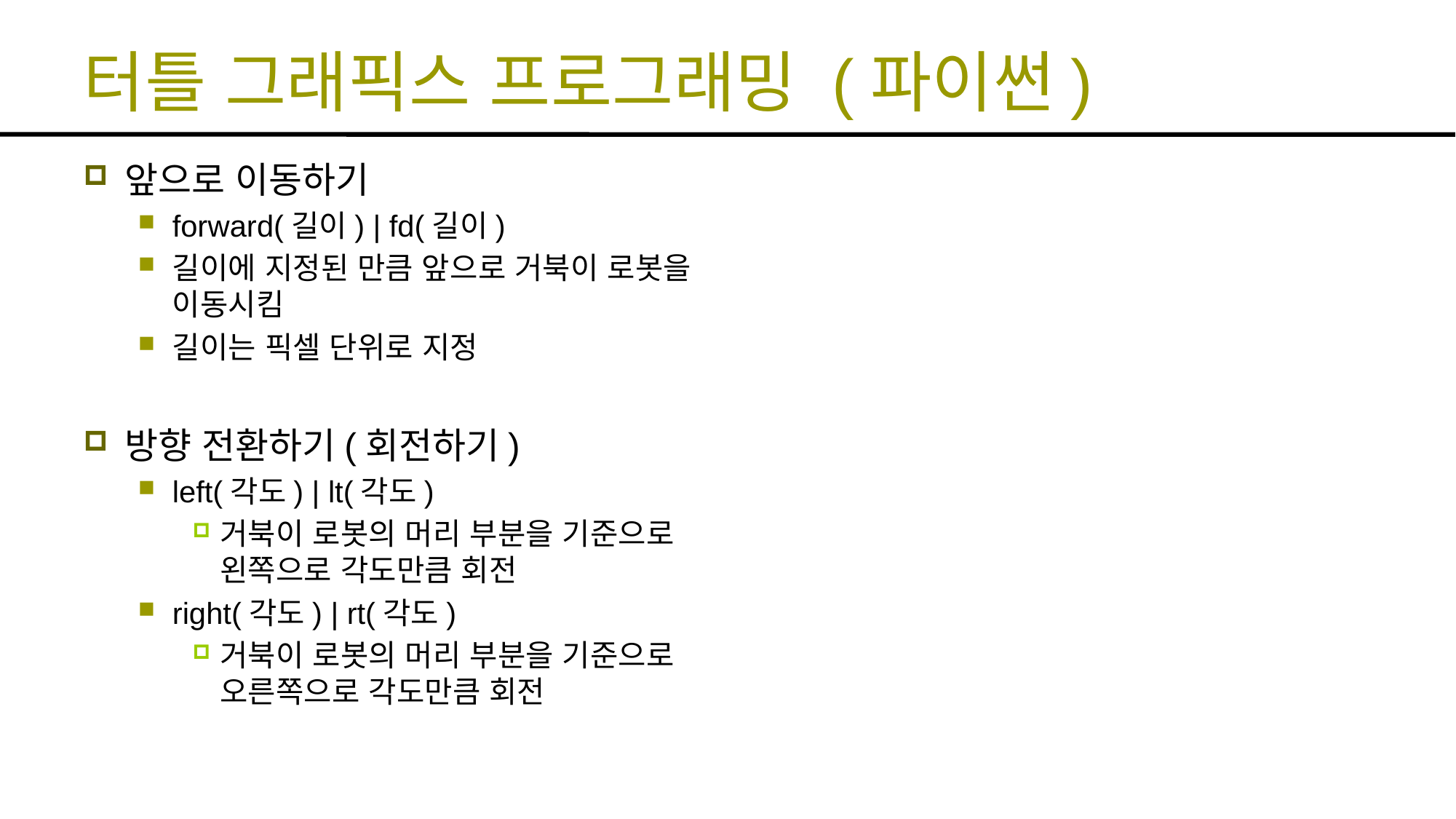

# 터틀 그래픽스 프로그래밍 (파이썬)
앞으로 이동하기
forward(길이) | fd(길이)
길이에 지정된 만큼 앞으로 거북이 로봇을 이동시킴
길이는 픽셀 단위로 지정

방향 전환하기(회전하기)
left(각도) | lt(각도)
거북이 로봇의 머리 부분을 기준으로 왼쪽으로 각도만큼 회전
right(각도) | rt(각도)
거북이 로봇의 머리 부분을 기준으로 오른쪽으로 각도만큼 회전